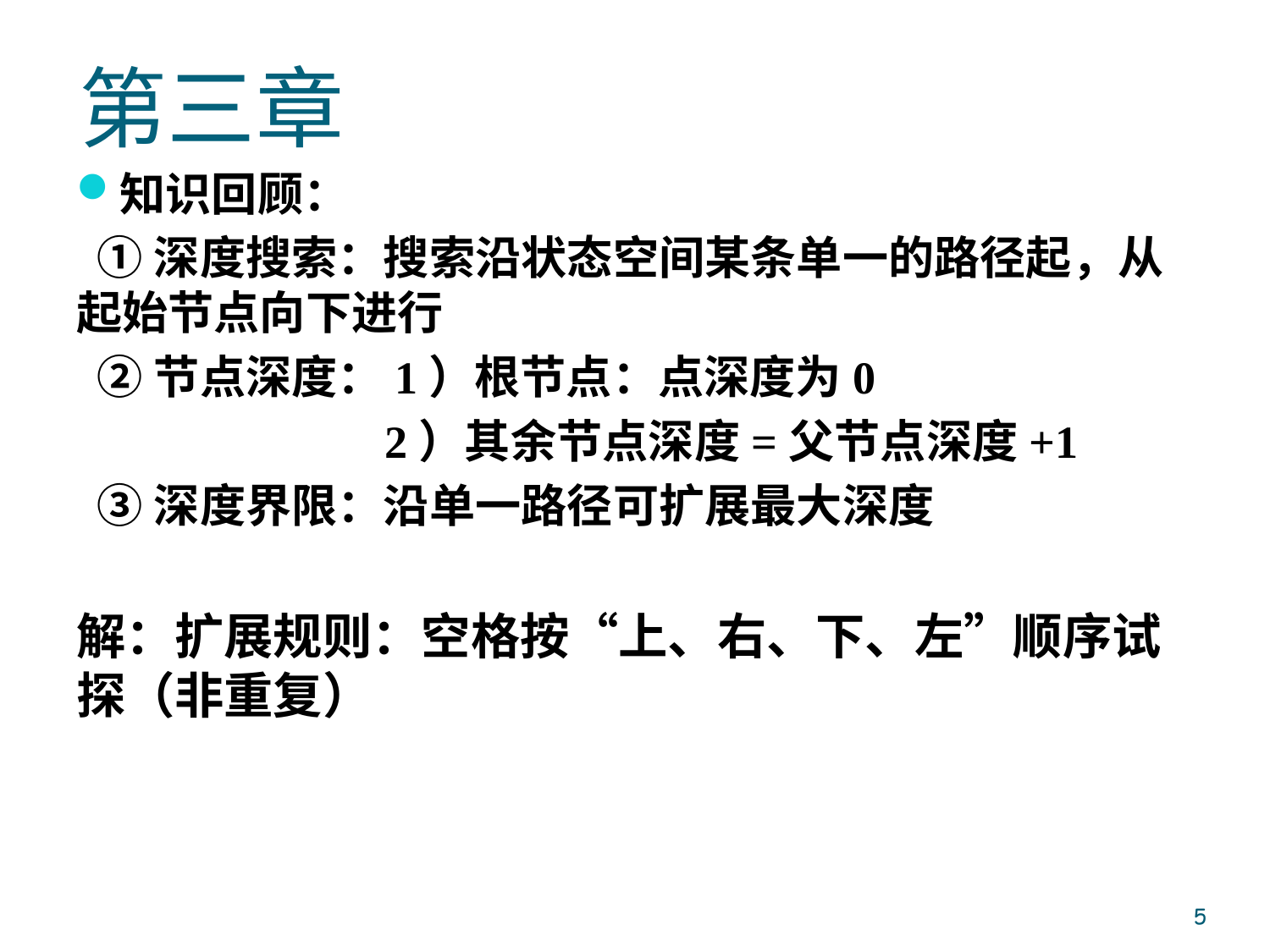

# 第三章
知识回顾：
  ①深度搜索：搜索沿状态空间某条单一的路径起，从起始节点向下进行
  ②节点深度：1）根节点：点深度为0
                           2）其余节点深度=父节点深度+1
  ③深度界限：沿单一路径可扩展最大深度

解：扩展规则：空格按“上、右、下、左”顺序试探（非重复）
5